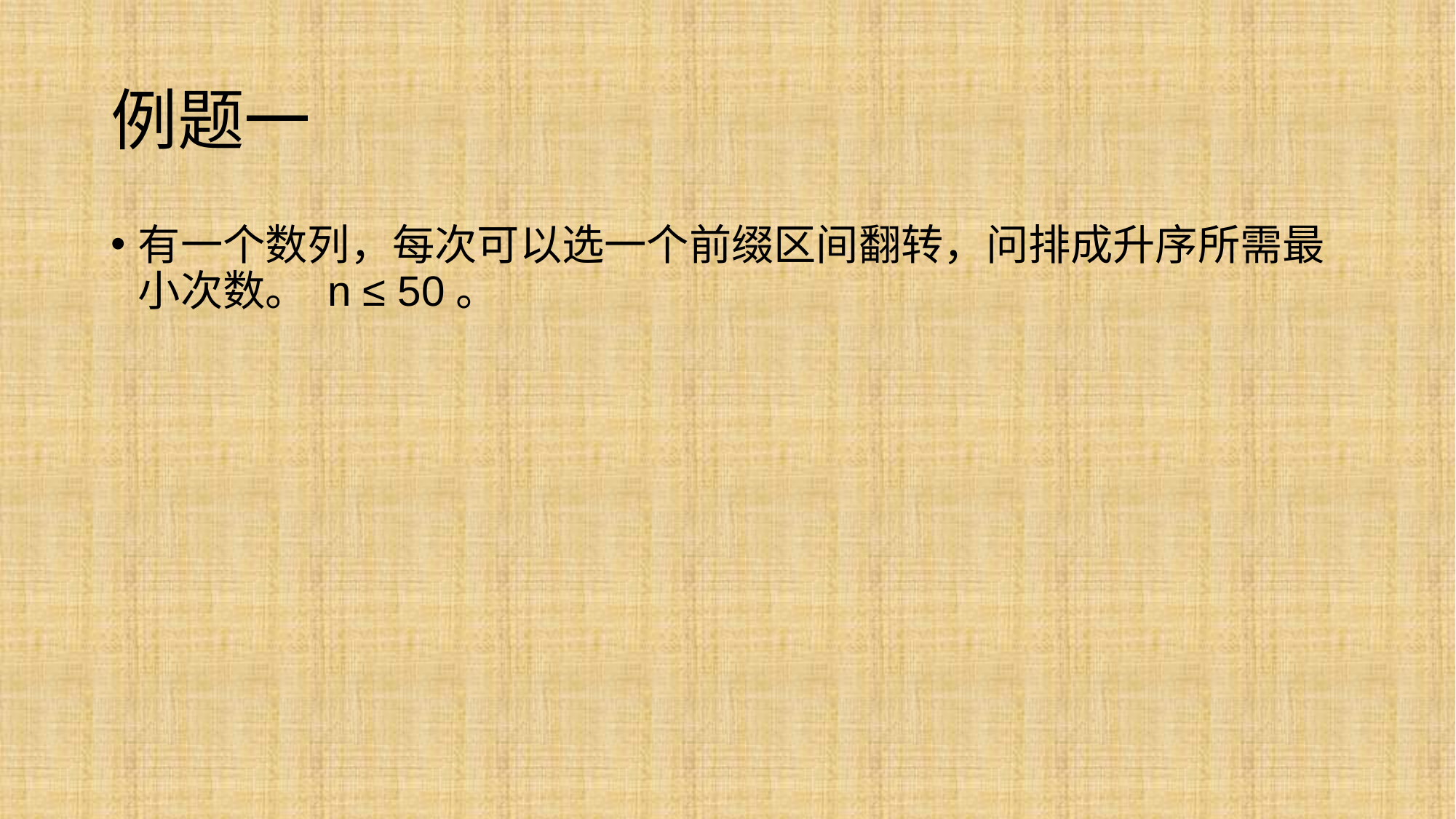

# 例题一
有一个数列，每次可以选一个前缀区间翻转，问排成升序所需最小次数。 n ≤ 50。